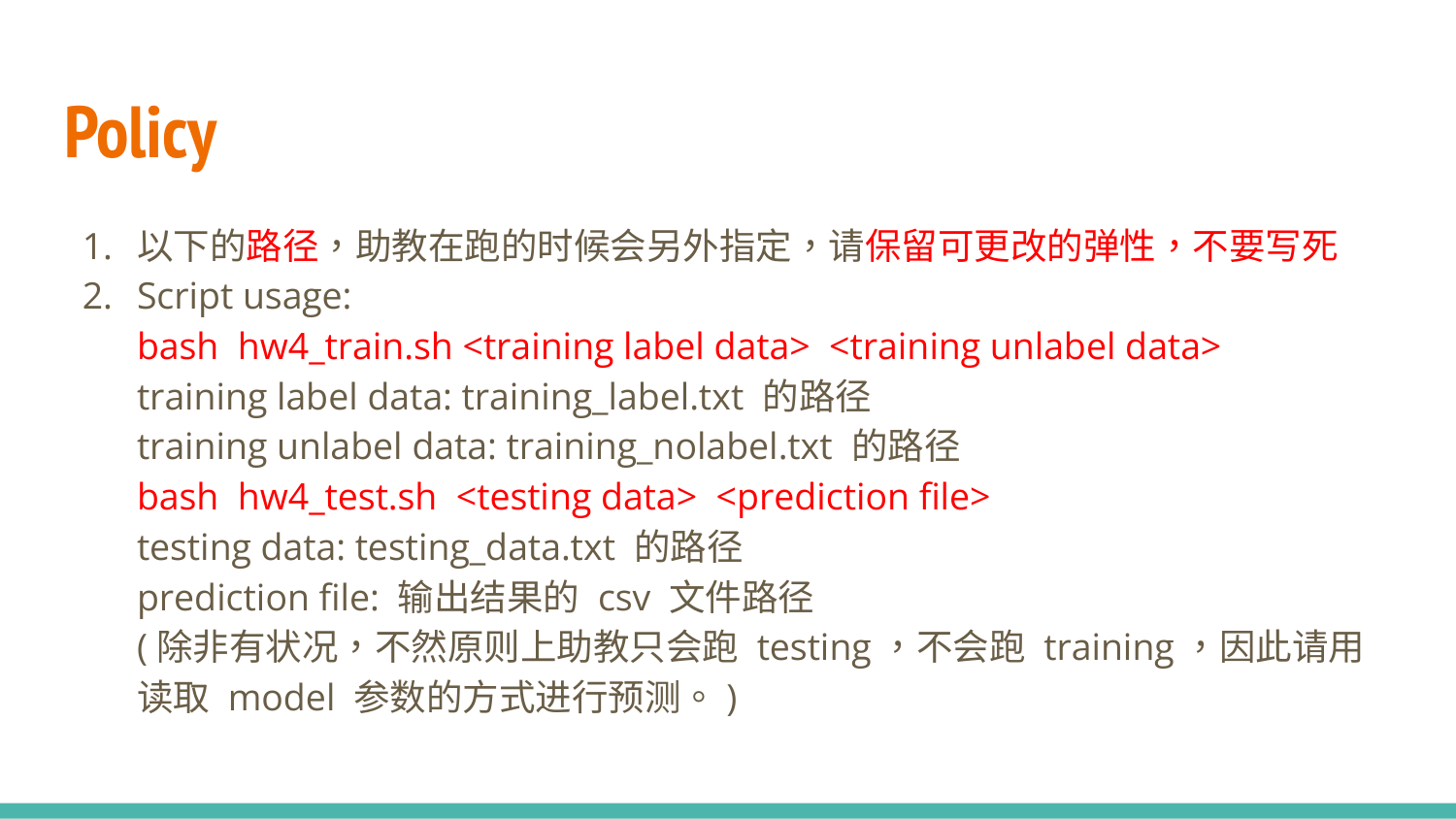

# Policy
以下的路径，助教在跑的时候会另外指定，请保留可更改的弹性，不要写死
Script usage:
bash  hw4_train.sh <training label data>  <training unlabel data>
training label data: training_label.txt 的路径
training unlabel data: training_nolabel.txt 的路径
bash  hw4_test.sh  <testing data>  <prediction file>
testing data: testing_data.txt 的路径
prediction file: 输出结果的 csv 文件路径
(除非有状况，不然原则上助教只会跑 testing，不会跑 training，因此请用读取 model 参数的方式进行预测。)